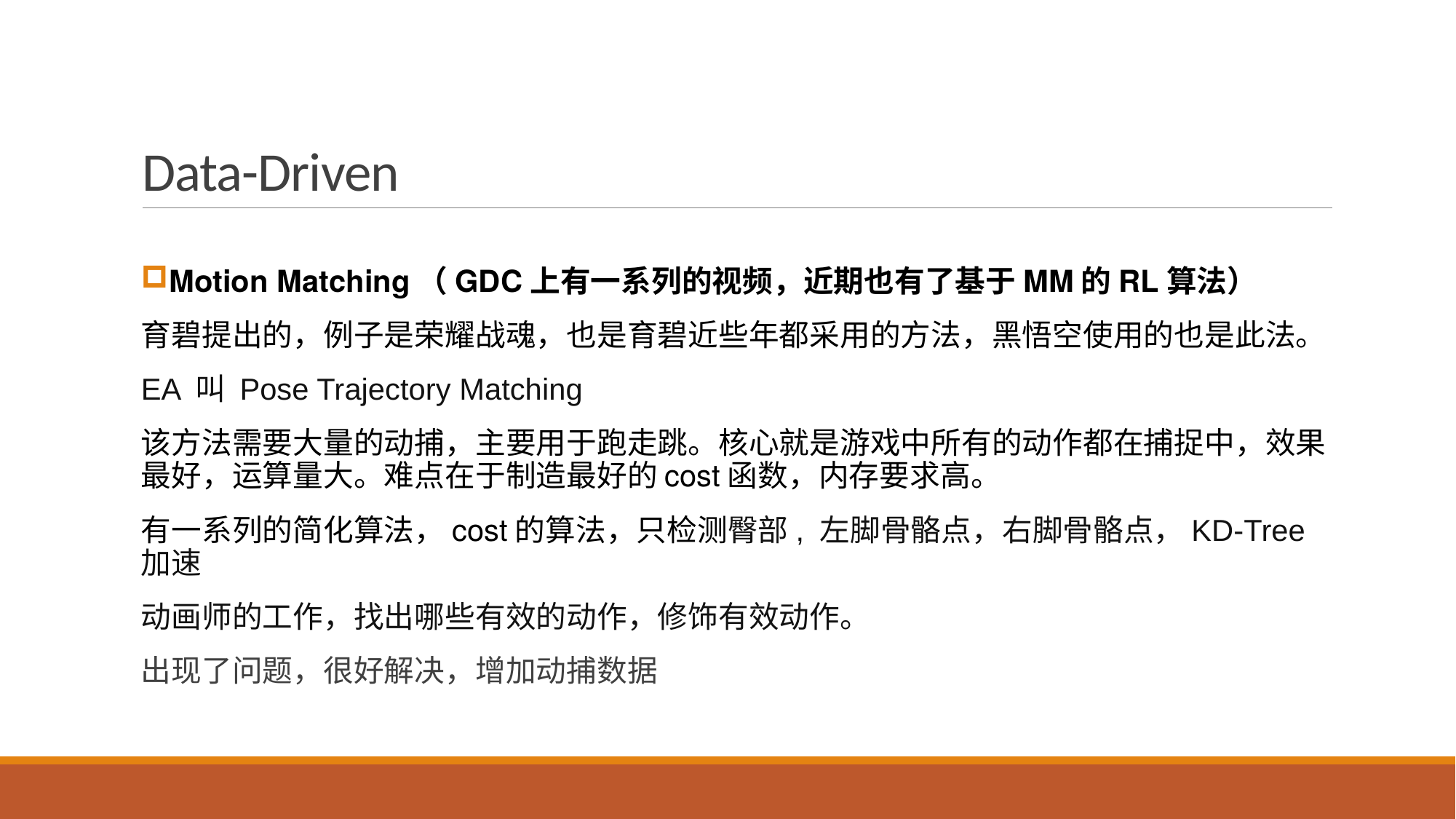

# Data-Driven
Motion Matching（GDC上有一系列的视频，近期也有了基于MM的RL算法）
育碧提出的，例子是荣耀战魂，也是育碧近些年都采用的方法，黑悟空使用的也是此法。
EA 叫 Pose Trajectory Matching
该方法需要大量的动捕，主要用于跑走跳。核心就是游戏中所有的动作都在捕捉中，效果最好，运算量大。难点在于制造最好的cost函数，内存要求高。
有一系列的简化算法，cost的算法，只检测臀部, 左脚骨骼点，右脚骨骼点，KD-Tree加速
动画师的工作，找出哪些有效的动作，修饰有效动作。
出现了问题，很好解决，增加动捕数据